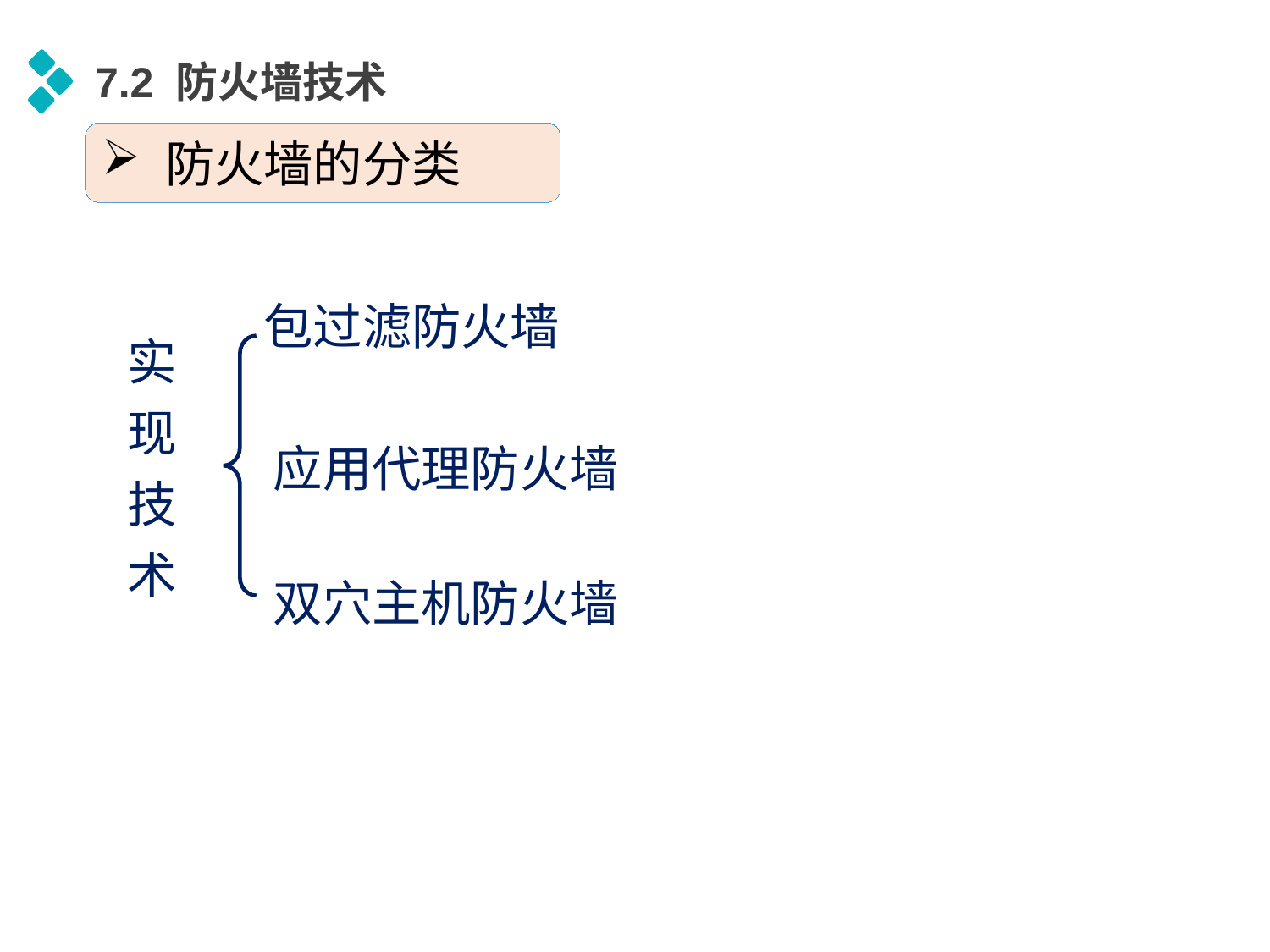

7.2 防火墙技术

防火墙的分类
包过滤防火墙
实现技术

应用代理防火墙
双穴主机防火墙